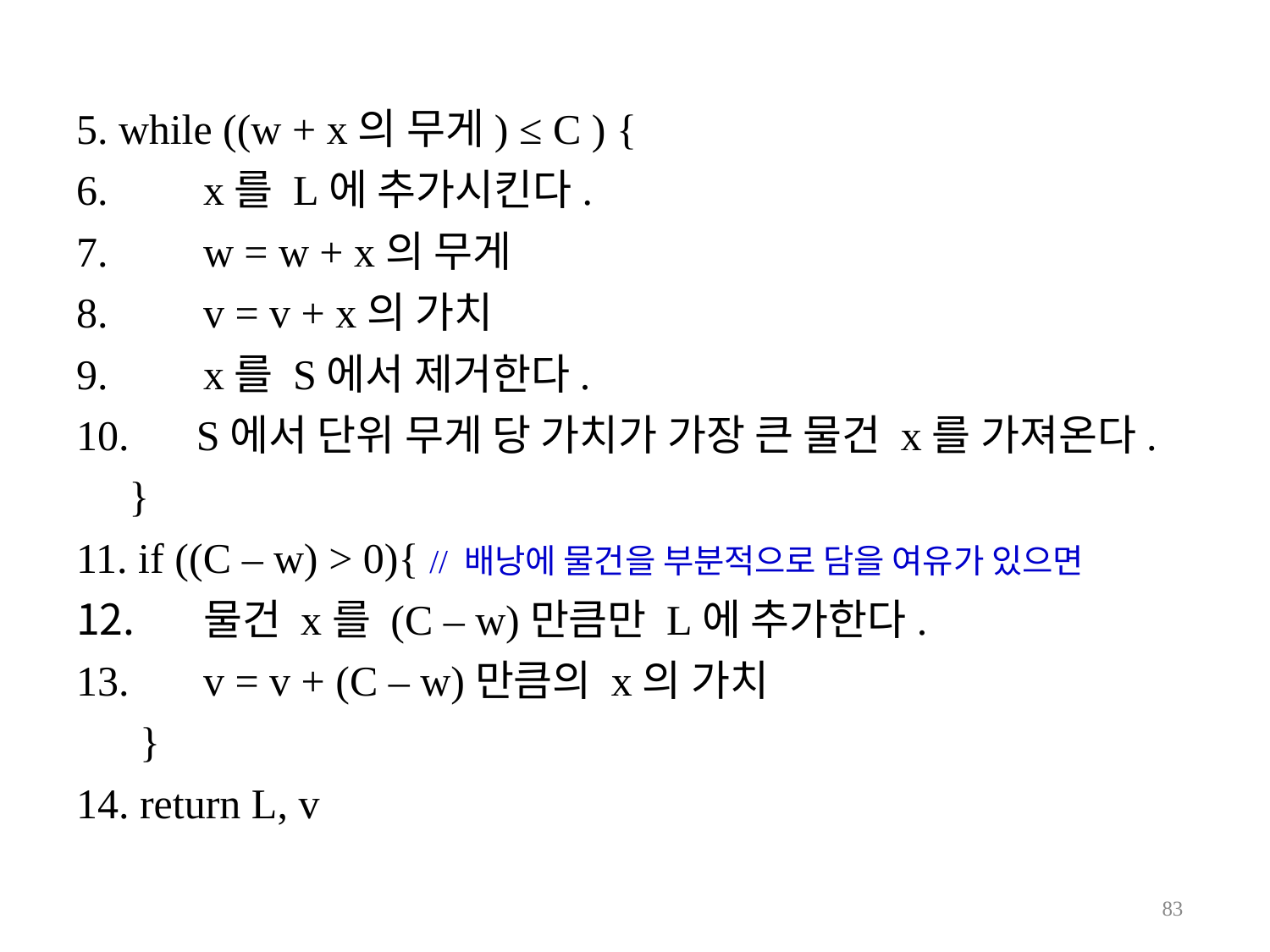

while ((w + x의 무게) ≤ C ) {
x를 L에 추가시킨다.
w = w + x의 무게
v = v + x의 가치
x를 S에서 제거한다.
S에서 단위 무게 당 가치가 가장 큰 물건 x를 가져온다.
}
if ((C – w) > 0){ // 배낭에 물건을 부분적으로 담을 여유가 있으면
물건 x를 (C – w)만큼만 L에 추가한다.
v = v + (C – w)만큼의 x의 가치
}
return L, v
83